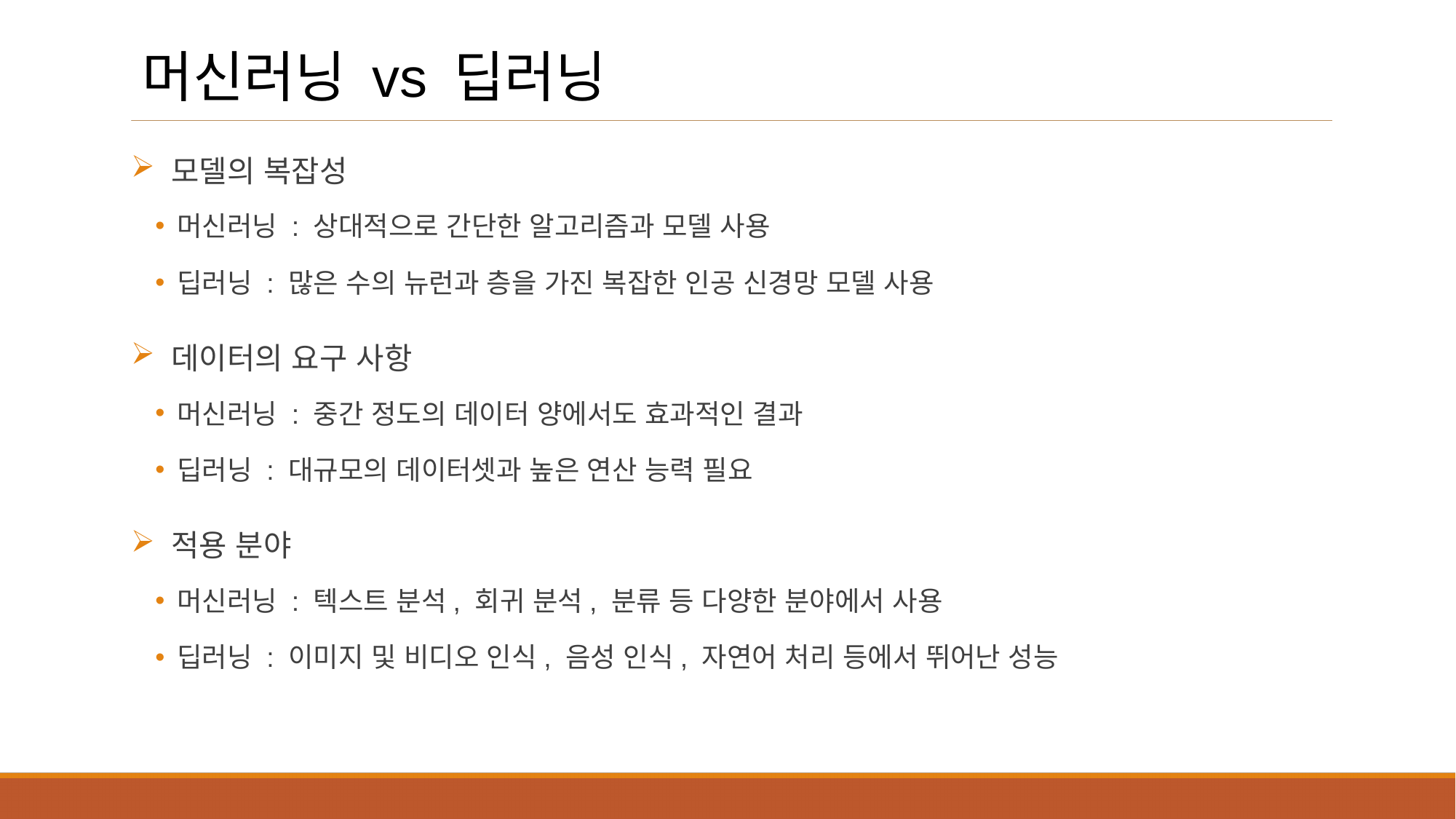

# 머신러닝 vs 딥러닝
 모델의 복잡성
머신러닝 : 상대적으로 간단한 알고리즘과 모델 사용
딥러닝 : 많은 수의 뉴런과 층을 가진 복잡한 인공 신경망 모델 사용
 데이터의 요구 사항
머신러닝 : 중간 정도의 데이터 양에서도 효과적인 결과
딥러닝 : 대규모의 데이터셋과 높은 연산 능력 필요
 적용 분야
머신러닝 : 텍스트 분석, 회귀 분석, 분류 등 다양한 분야에서 사용
딥러닝 : 이미지 및 비디오 인식, 음성 인식, 자연어 처리 등에서 뛰어난 성능